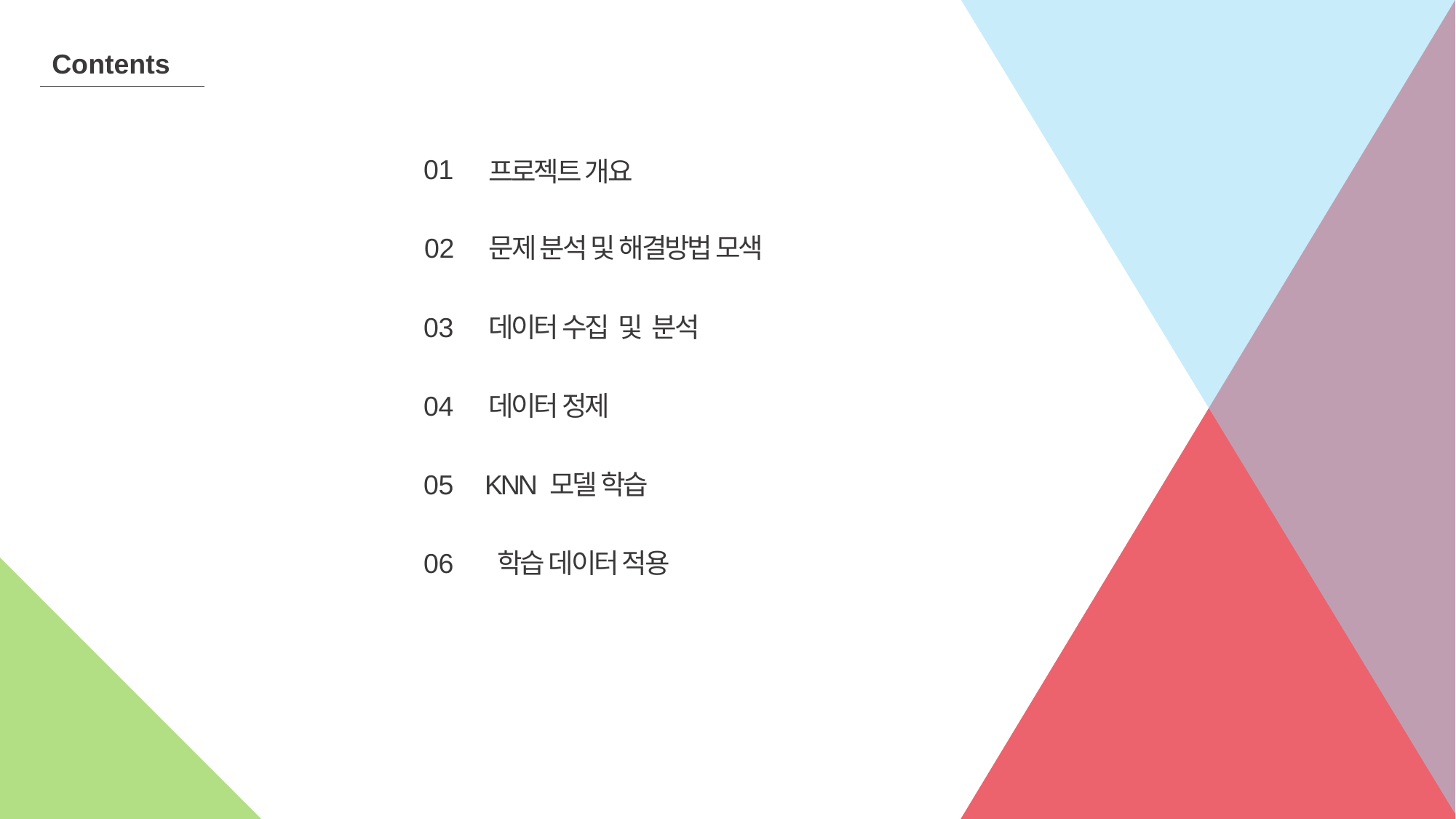

Contents
01
프로젝트 개요
02
문제 분석 및 해결방법 모색
03
데이터 수집  및  분석

04
데이터 정제
05
KNN 모델 학습
06
학습 데이터 적용